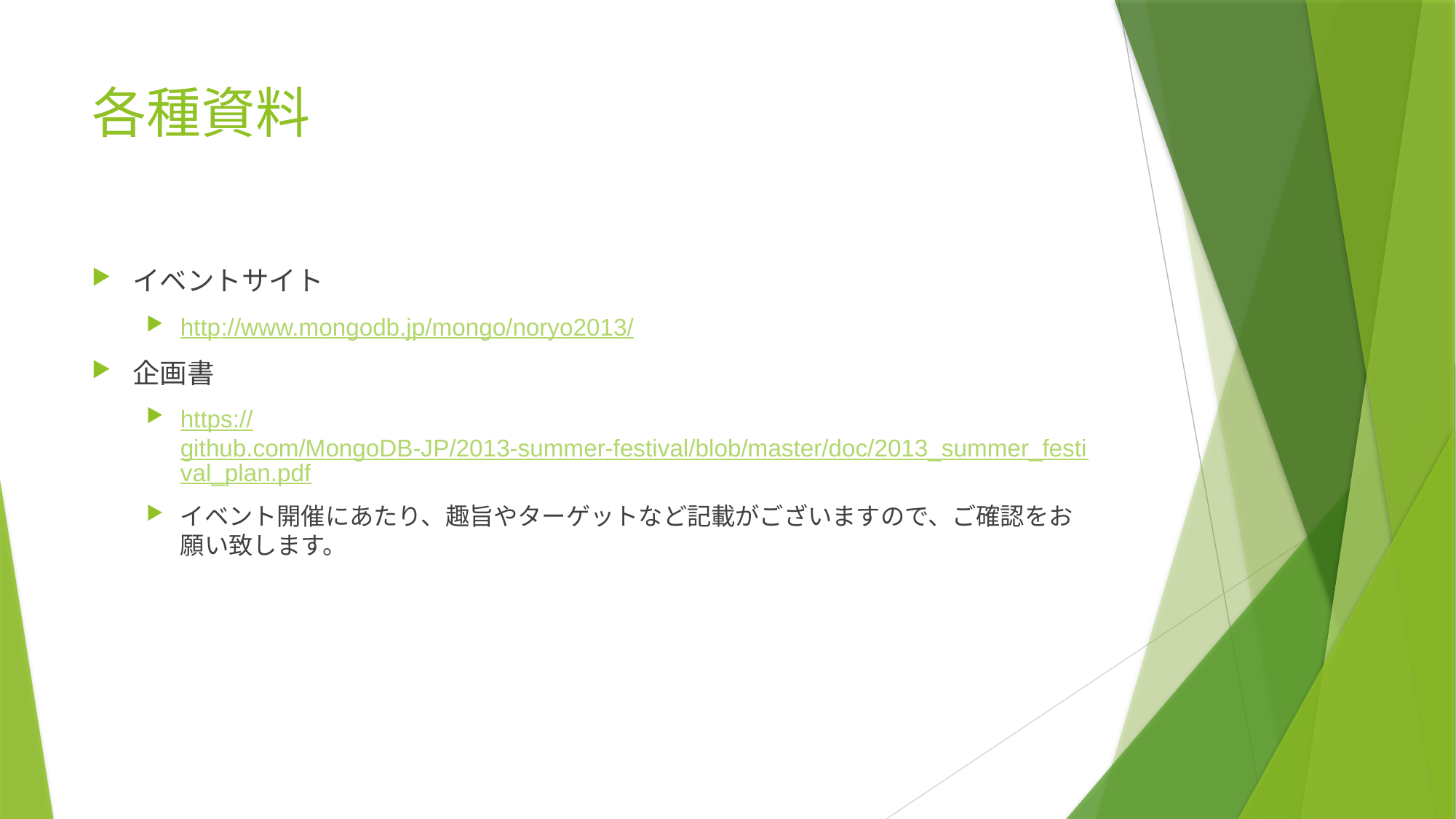

# 各種資料
イベントサイト
http://www.mongodb.jp/mongo/noryo2013/
企画書
https://github.com/MongoDB-JP/2013-summer-festival/blob/master/doc/2013_summer_festival_plan.pdf
イベント開催にあたり、趣旨やターゲットなど記載がございますので、ご確認をお願い致します。